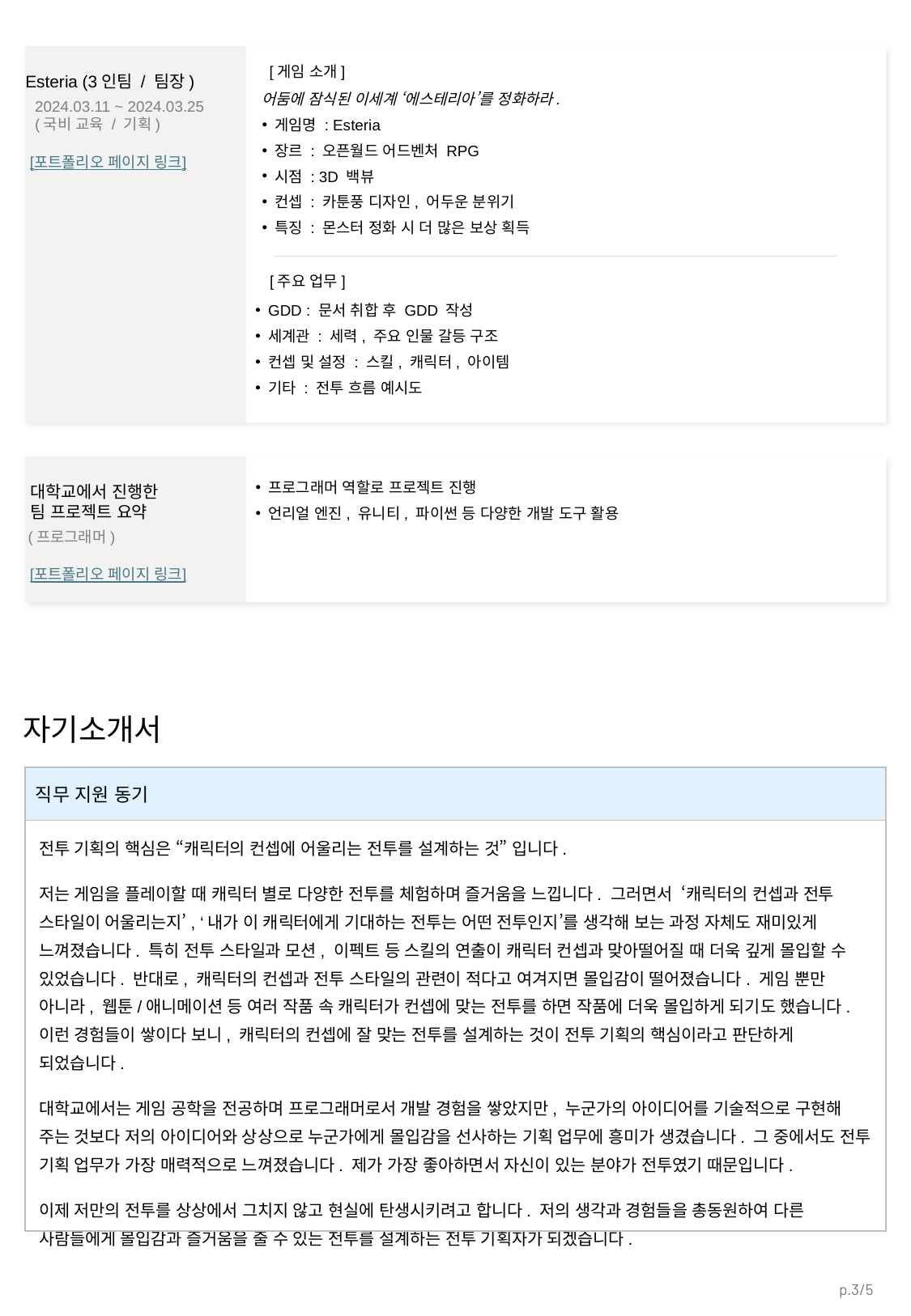

[게임 소개]
어둠에 잠식된 이세계 ‘에스테리아’를 정화하라.
게임명 : Esteria
장르 : 오픈월드 어드벤처 RPG
시점 : 3D 백뷰
컨셉 : 카툰풍 디자인, 어두운 분위기
특징 : 몬스터 정화 시 더 많은 보상 획득
Esteria (3인팀 / 팀장)
2024.03.11 ~ 2024.03.25
(국비 교육 / 기획)
[포트폴리오 페이지 링크]
[주요 업무]
GDD : 문서 취합 후 GDD 작성
세계관 : 세력, 주요 인물 갈등 구조
컨셉 및 설정 : 스킬, 캐릭터, 아이템
기타 : 전투 흐름 예시도

프로그래머 역할로 프로젝트 진행
언리얼 엔진, 유니티, 파이썬 등 다양한 개발 도구 활용
대학교에서 진행한
팀 프로젝트 요약
(프로그래머)
[포트폴리오 페이지 링크]
자기소개서

직무 지원 동기
전투 기획의 핵심은 “캐릭터의 컨셉에 어울리는 전투를 설계하는 것” 입니다.
저는 게임을 플레이할 때 캐릭터 별로 다양한 전투를 체험하며 즐거움을 느낍니다. 그러면서  ‘캐릭터의 컨셉과 전투 스타일이 어울리는지’, ‘내가 이 캐릭터에게 기대하는 전투는 어떤 전투인지’를 생각해 보는 과정 자체도 재미있게 느껴졌습니다. 특히 전투 스타일과 모션, 이펙트 등 스킬의 연출이 캐릭터 컨셉과 맞아떨어질 때 더욱 깊게 몰입할 수 있었습니다. 반대로, 캐릭터의 컨셉과 전투 스타일의 관련이 적다고 여겨지면 몰입감이 떨어졌습니다. 게임 뿐만 아니라, 웹툰/애니메이션 등 여러 작품 속 캐릭터가 컨셉에 맞는 전투를 하면 작품에 더욱 몰입하게 되기도 했습니다. 이런 경험들이 쌓이다 보니, 캐릭터의 컨셉에 잘 맞는 전투를 설계하는 것이 전투 기획의 핵심이라고 판단하게 되었습니다.
대학교에서는 게임 공학을 전공하며 프로그래머로서 개발 경험을 쌓았지만, 누군가의 아이디어를 기술적으로 구현해 주는 것보다 저의 아이디어와 상상으로 누군가에게 몰입감을 선사하는 기획 업무에 흥미가 생겼습니다. 그 중에서도 전투 기획 업무가 가장 매력적으로 느껴졌습니다. 제가 가장 좋아하면서 자신이 있는 분야가 전투였기 때문입니다.
이제 저만의 전투를 상상에서 그치지 않고 현실에 탄생시키려고 합니다. 저의 생각과 경험들을 총동원하여 다른 사람들에게 몰입감과 즐거움을 줄 수 있는 전투를 설계하는 전투 기획자가 되겠습니다.
p.3/5